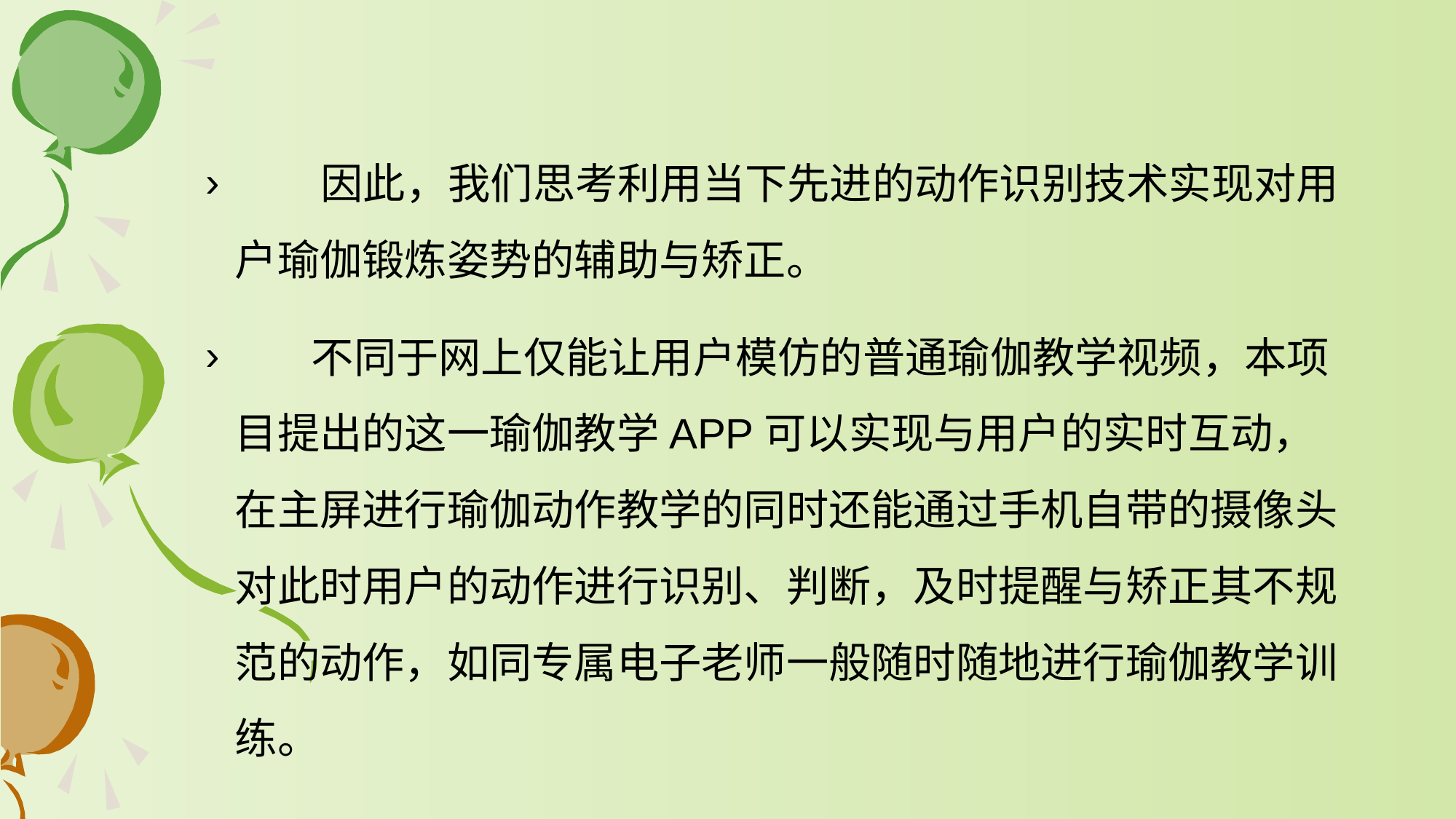

因此，我们思考利用当下先进的动作识别技术实现对用户瑜伽锻炼姿势的辅助与矫正。
       不同于网上仅能让用户模仿的普通瑜伽教学视频，本项目提出的这一瑜伽教学APP可以实现与用户的实时互动，在主屏进行瑜伽动作教学的同时还能通过手机自带的摄像头对此时用户的动作进行识别、判断，及时提醒与矫正其不规范的动作，如同专属电子老师一般随时随地进行瑜伽教学训练。